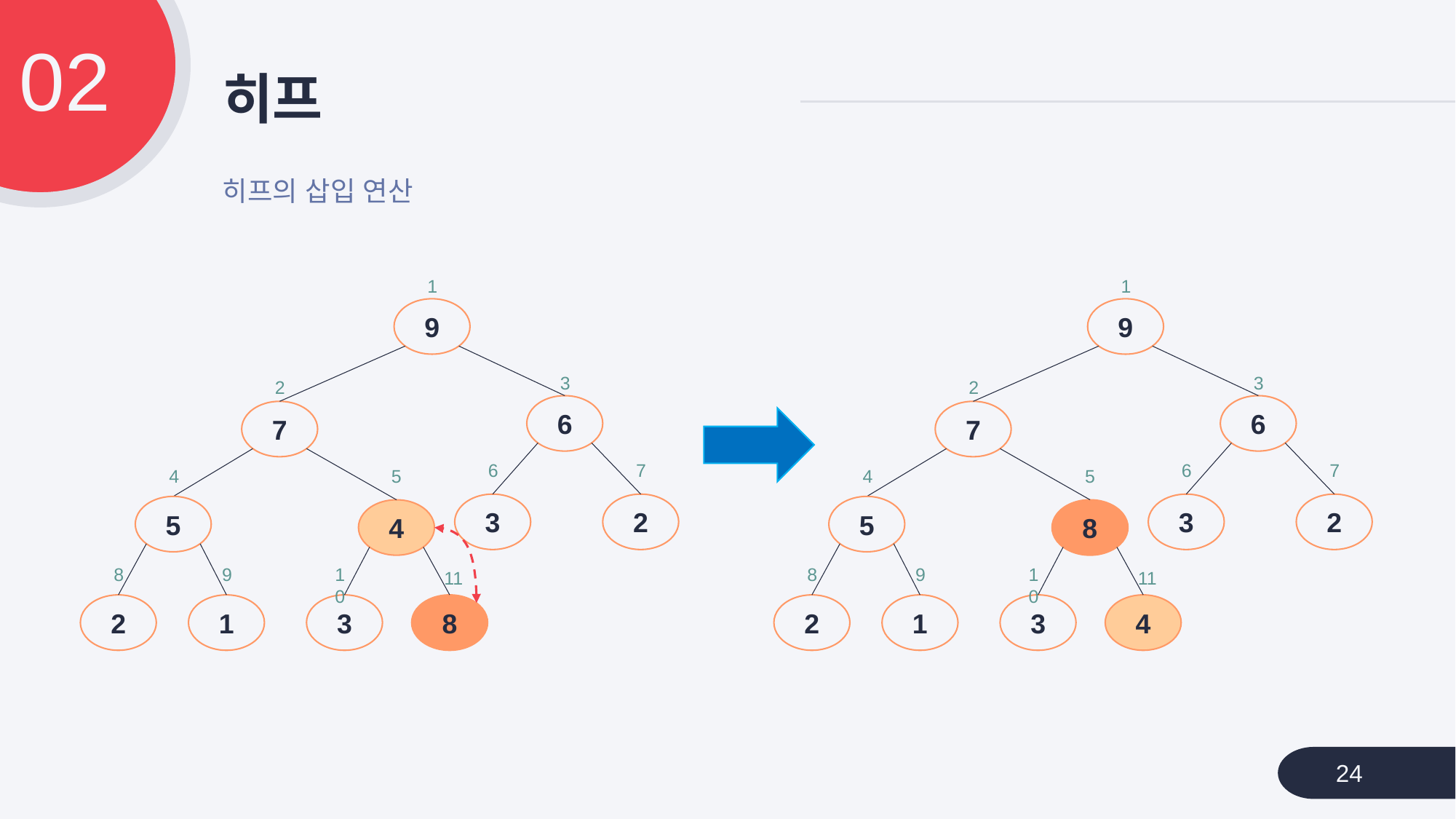

02
# 히프
히프의 삽입 연산
1
9
3
2
6
7
7
6
4
5
2
3
5
4
10
8
9
11
8
2
1
3
1
9
3
2
6
7
7
6
4
5
2
3
5
8
10
8
9
11
4
2
1
3

24